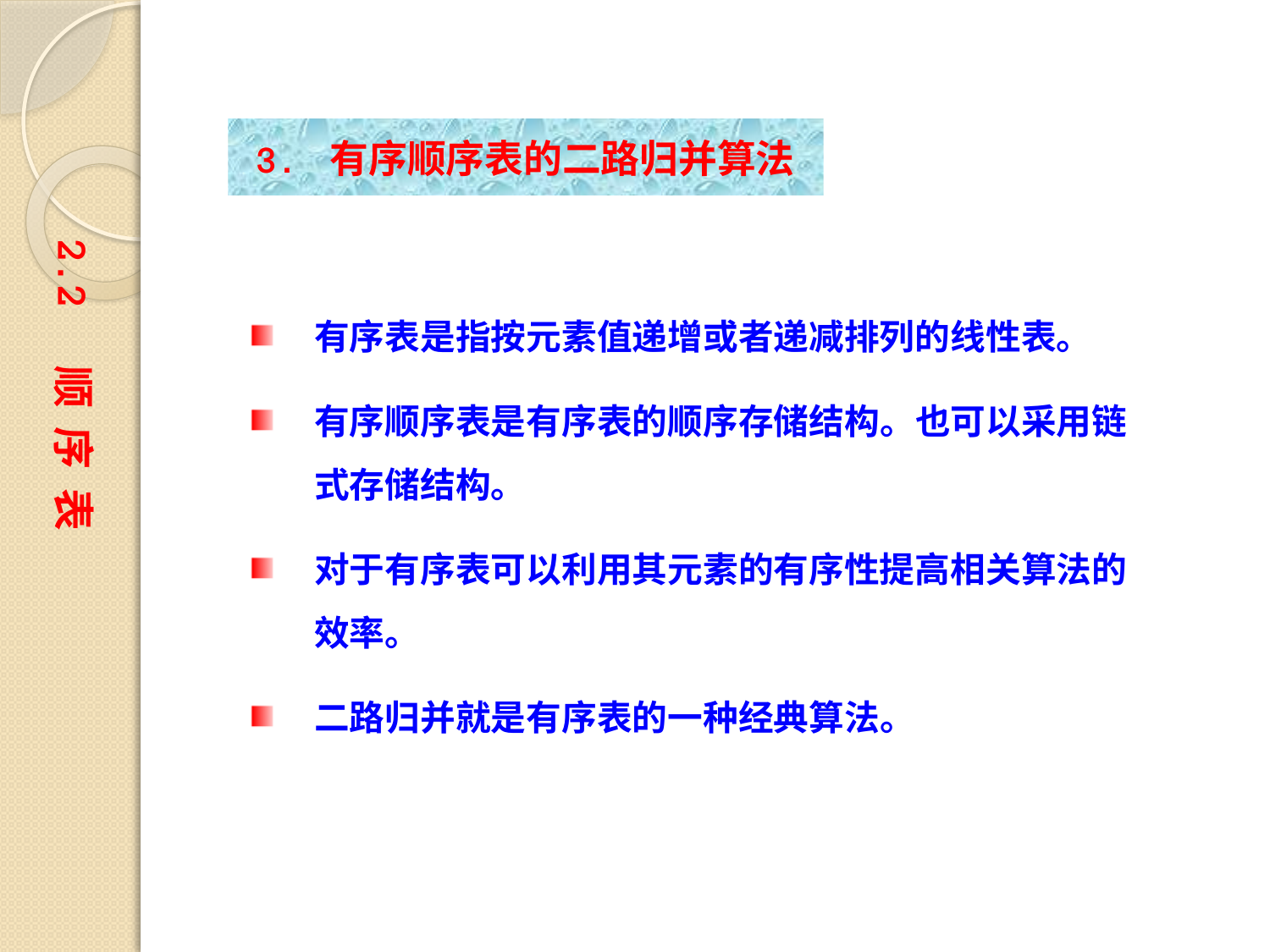

3. 有序顺序表的二路归并算法
2.2  顺  序  表
有序表是指按元素值递增或者递减排列的线性表。
有序顺序表是有序表的顺序存储结构。也可以采用链式存储结构。
对于有序表可以利用其元素的有序性提高相关算法的效率。
二路归并就是有序表的一种经典算法。